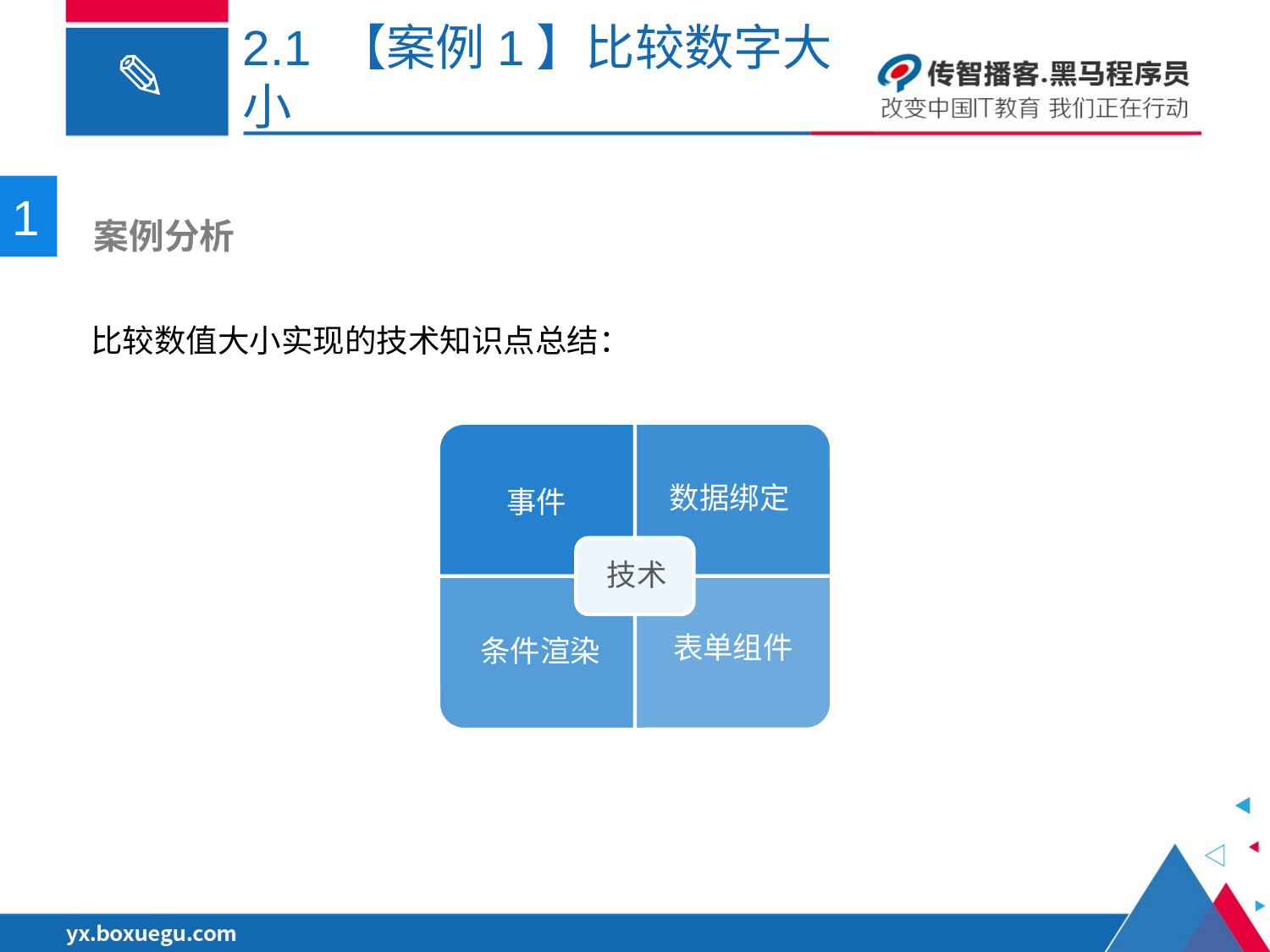

# 2.1 【案例1】比较数字大小

1
  案例分析
比较数值大小实现的技术知识点总结：
事件
数据绑定
条件渲染
表单组件
技术